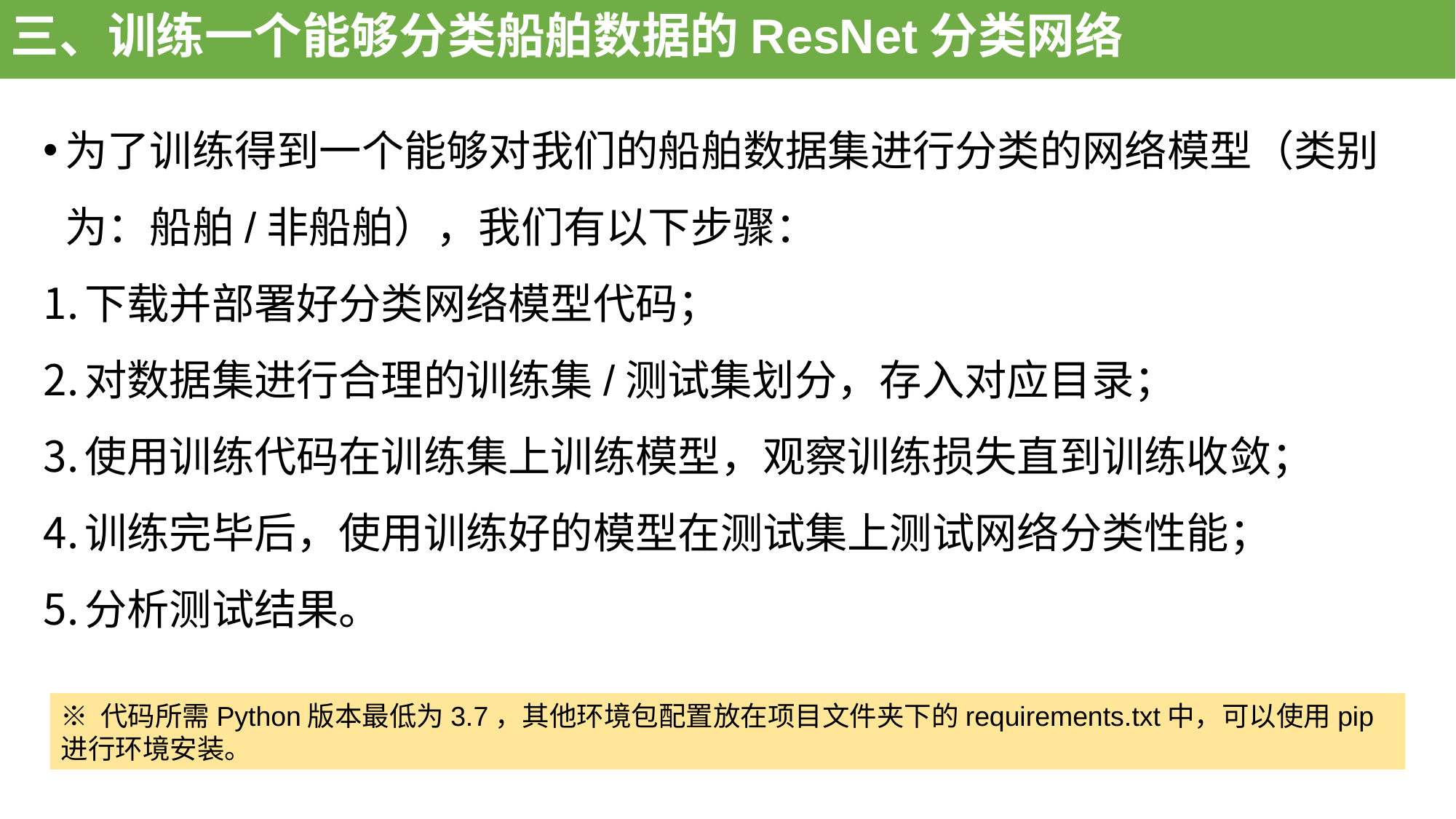

三、训练一个能够分类船舶数据的ResNet分类网络
为了训练得到一个能够对我们的船舶数据集进行分类的网络模型（类别为：船舶/非船舶），我们有以下步骤：
下载并部署好分类网络模型代码；
对数据集进行合理的训练集/测试集划分，存入对应目录；
使用训练代码在训练集上训练模型，观察训练损失直到训练收敛；
训练完毕后，使用训练好的模型在测试集上测试网络分类性能；
分析测试结果。
※ 代码所需Python版本最低为3.7，其他环境包配置放在项目文件夹下的requirements.txt中，可以使用pip进行环境安装。